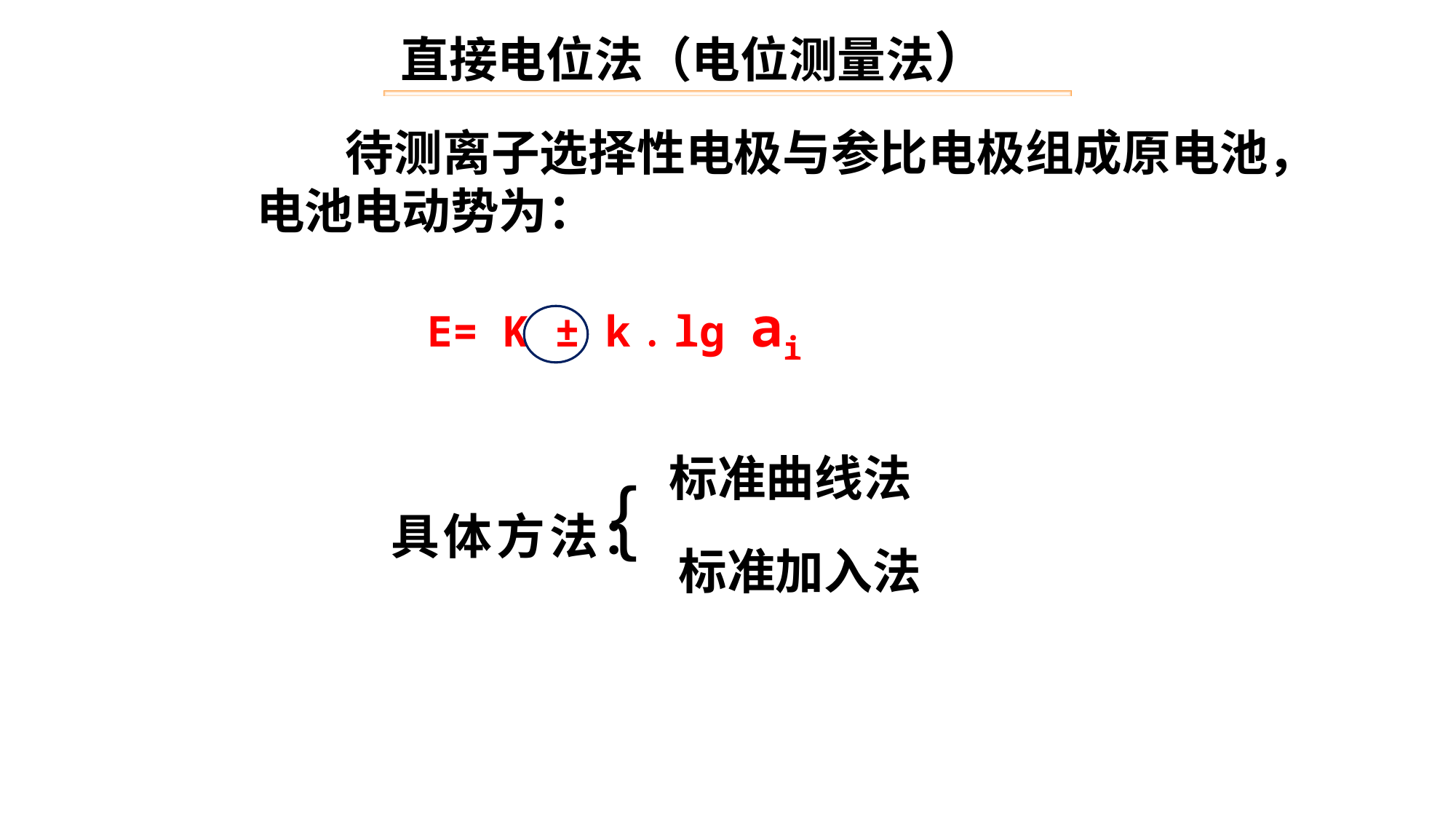

直接电位法（电位测量法）

       待测离子选择性电极与参比电极组成原电池，电池电动势为：
E= K ± k﹒lg ai

标准曲线法
具体方法：
}
 标准加入法